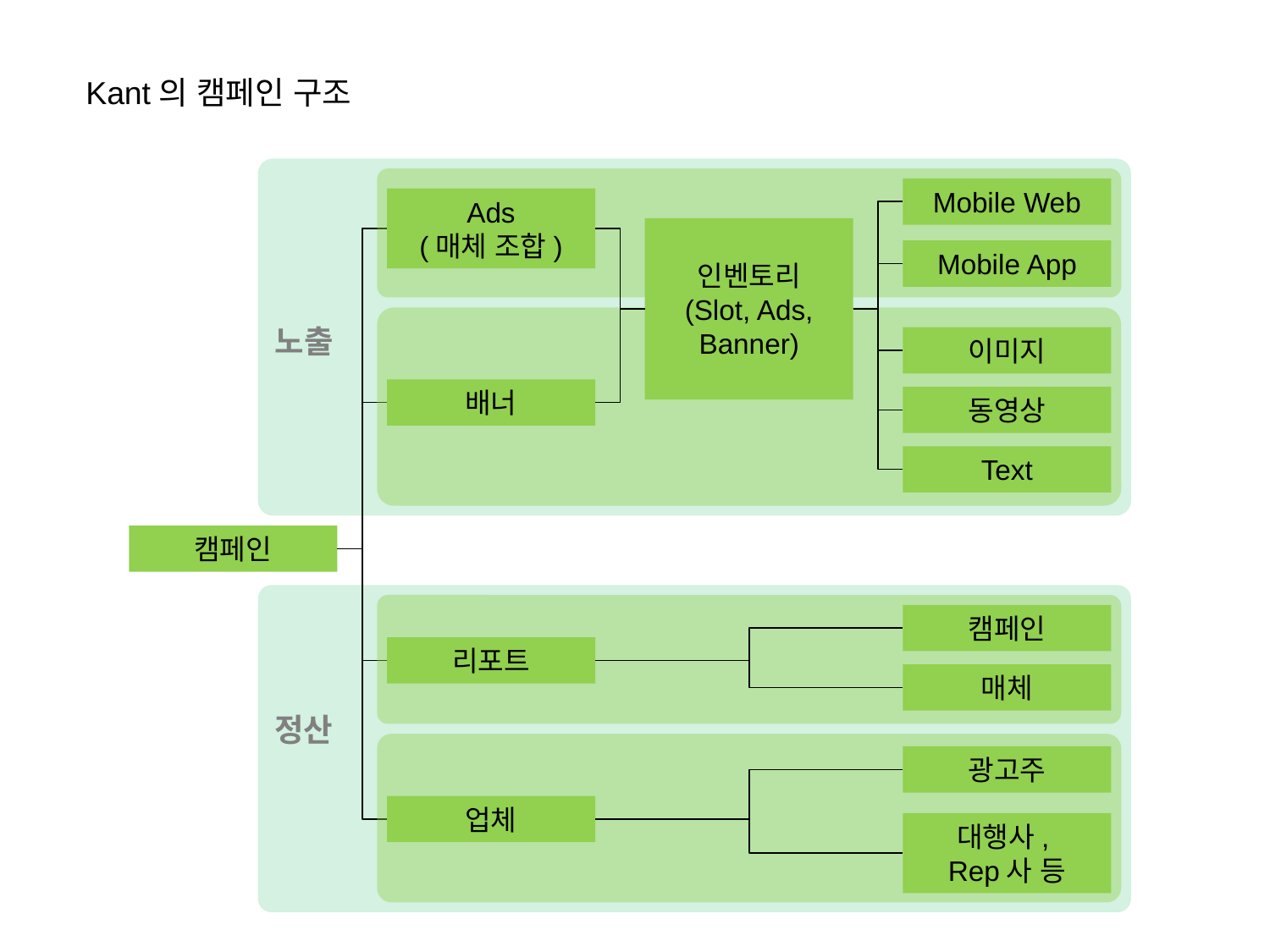

Kant의 캠페인 구조

노출

Mobile Web
Ads
(매체 조합)

인벤토리
(Slot, Ads, Banner)

Mobile App

이미지
배너
동영상
Text
캠페인

정산

캠페인
리포트
매체

광고주
업체
대행사,
Rep사 등